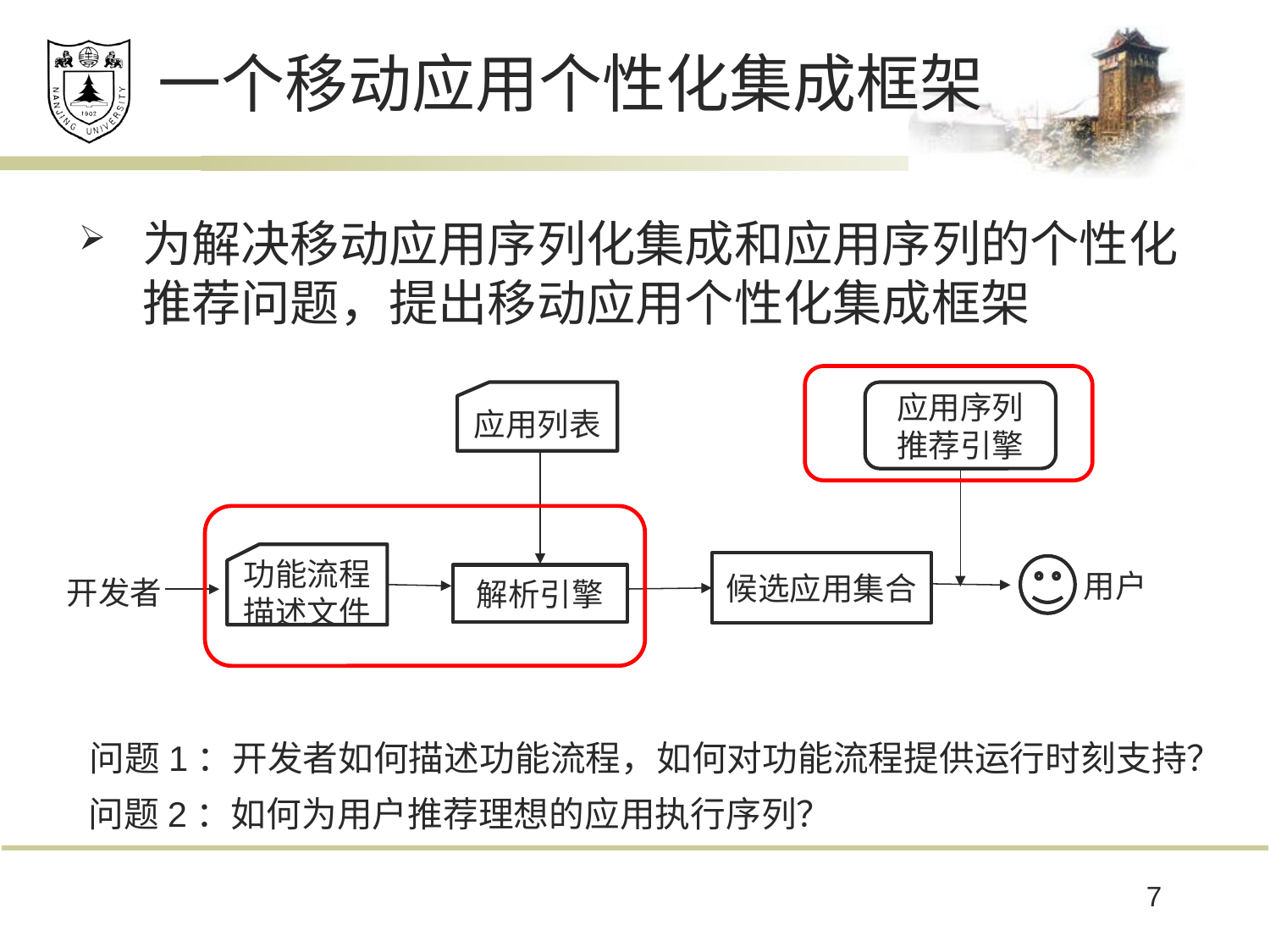

# 一个移动应用个性化集成框架
为解决移动应用序列化集成和应用序列的个性化推荐问题，提出移动应用个性化集成框架

应用列表
应用序列推荐引擎

功能流程描述文件
候选应用集合

用户
解析引擎
开发者
问题1：开发者如何描述功能流程，如何对功能流程提供运行时刻支持？
问题2：如何为用户推荐理想的应用执行序列？
7